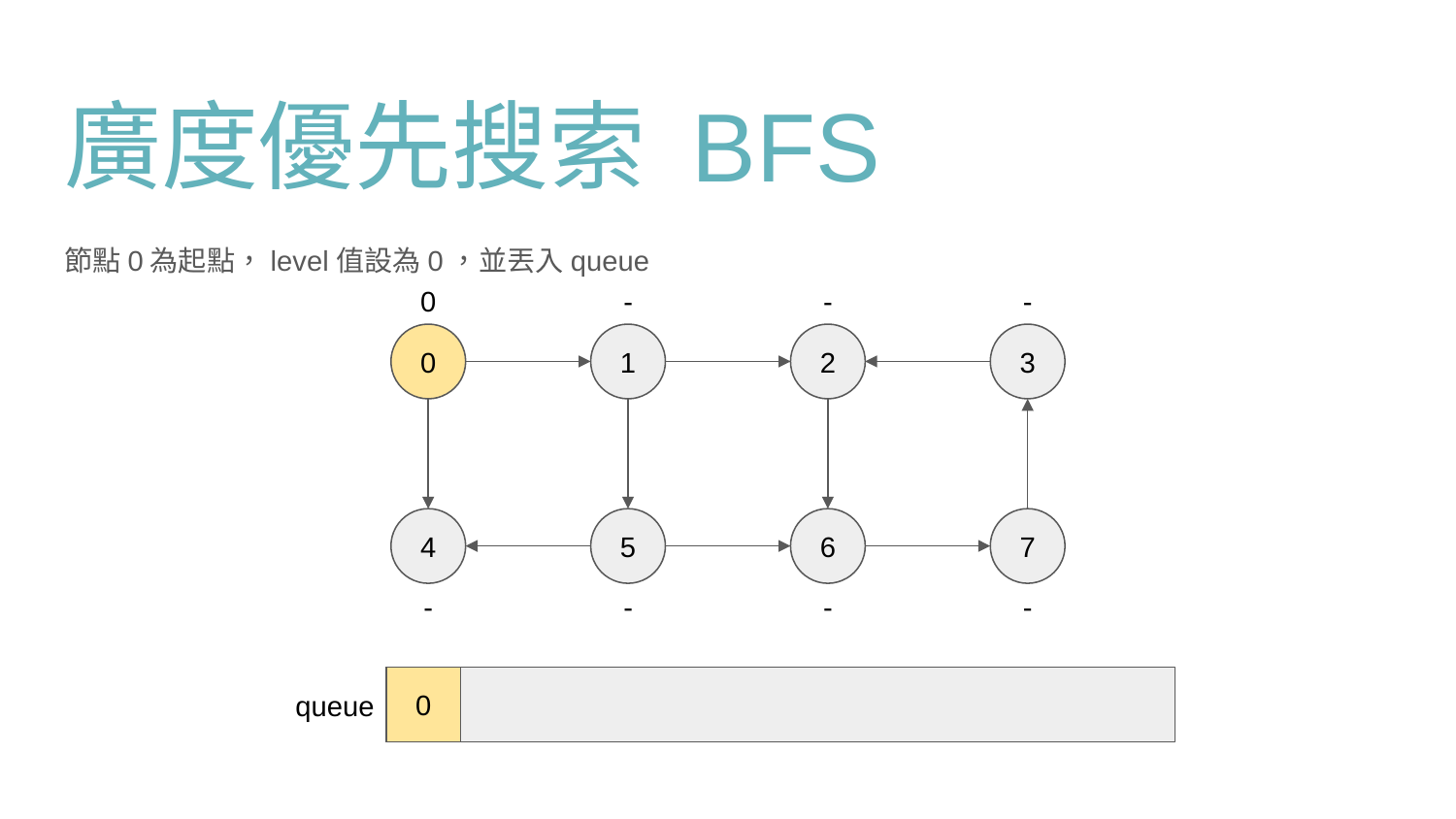

# 廣度優先搜索 BFS
節點0為起點，level值設為0，並丟入queue
-
0
-
-
0
1
2
3
4
5
6
7
-
-
-
-

0
queue